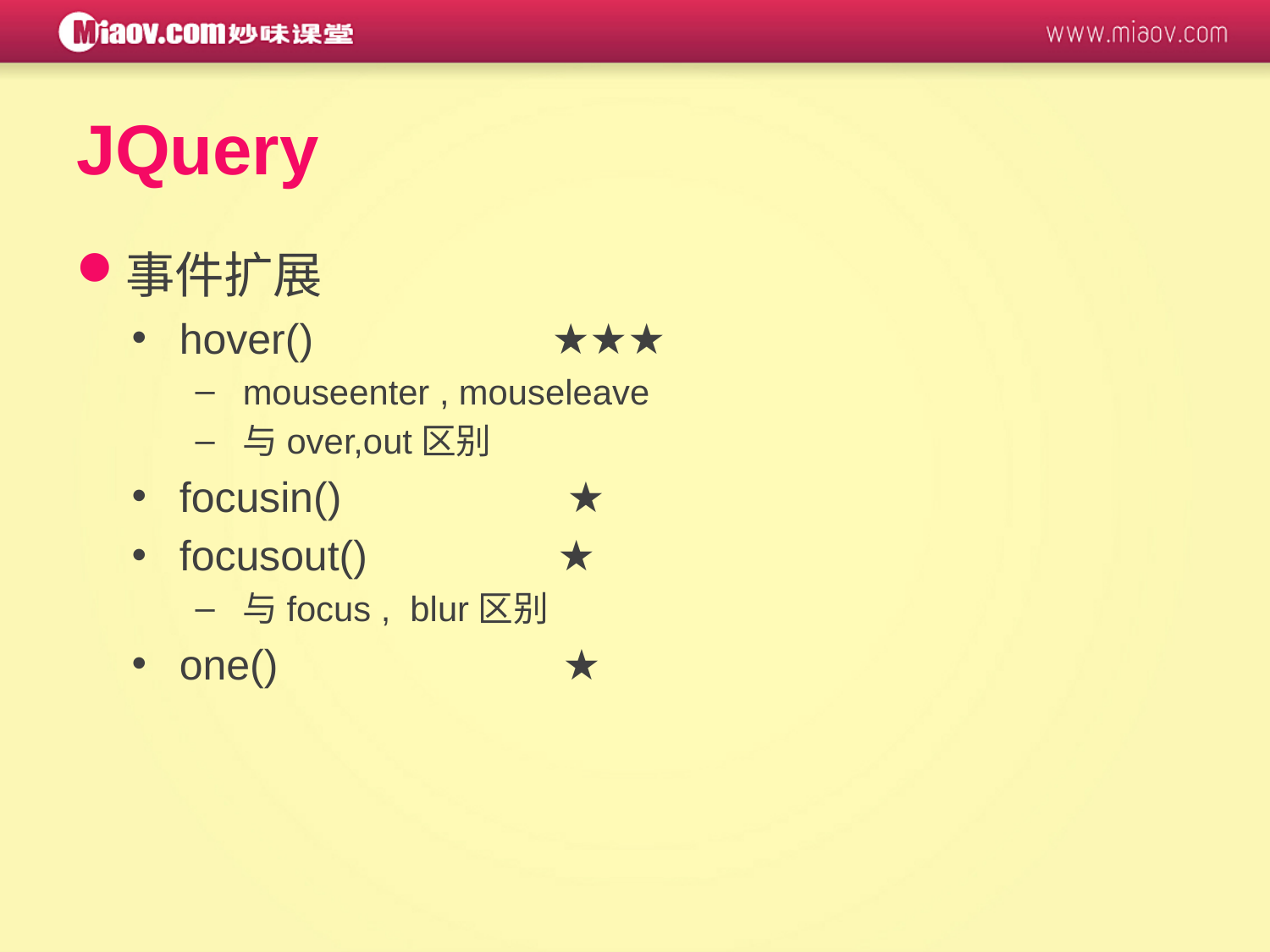

# JQuery
事件扩展
hover() 	          ★★★
mouseenter , mouseleave
与over,out区别
focusin()                   ★
focusout()                ★
与focus ,  blur区别
one()                        ★